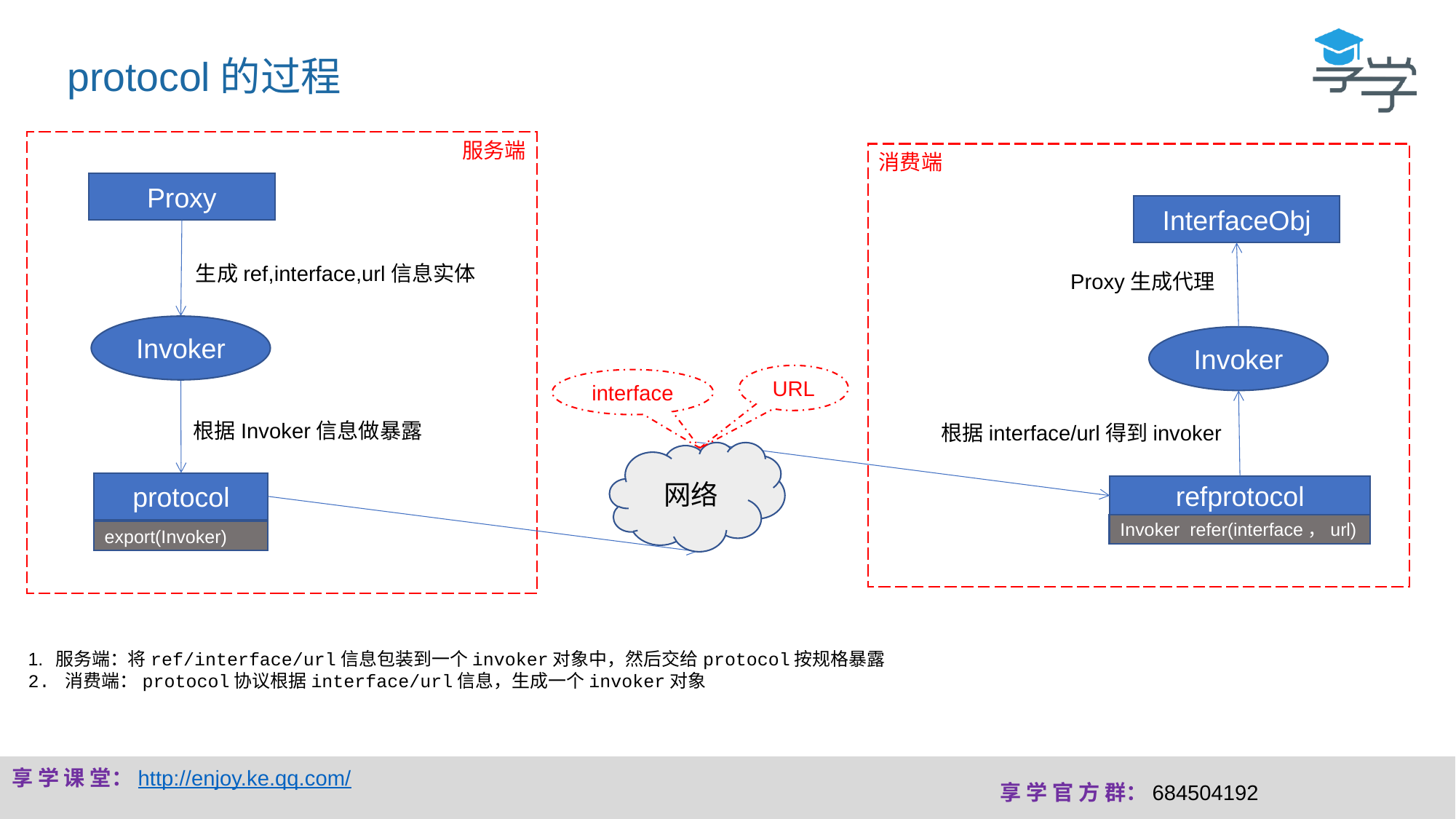

protocol的过程
服务端
消费端
Proxy
InterfaceObj
生成ref,interface,url信息实体
Proxy生成代理
Invoker
Invoker
URL
interface
根据Invoker信息做暴露
根据interface/url得到invoker
网络
protocol
refprotocol
Invoker  refer(interface，url)
export(Invoker)
服务端：将ref/interface/url信息包装到一个invoker对象中，然后交给protocol按规格暴露
2. 消费端：protocol协议根据interface/url信息，生成一个invoker对象